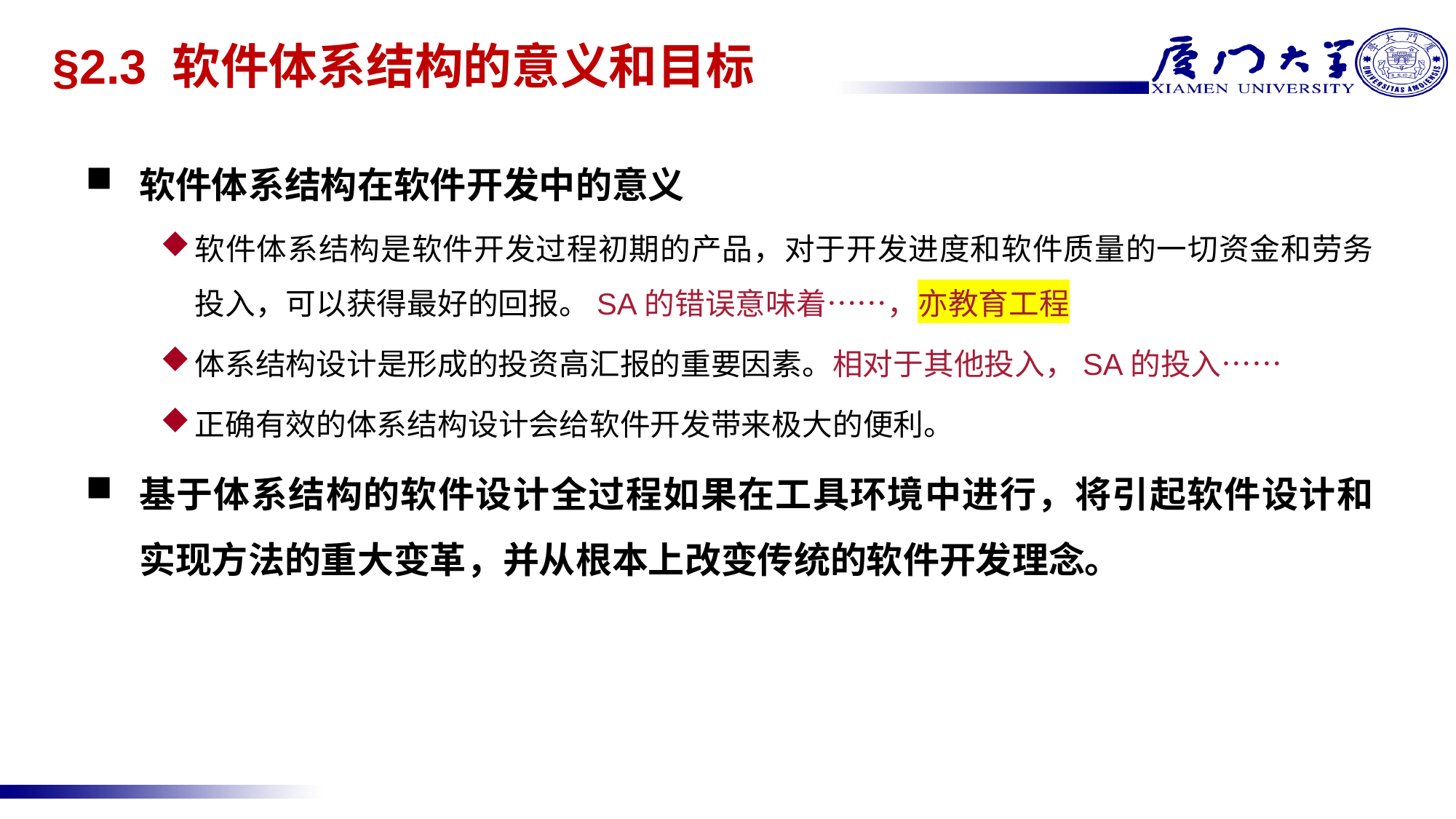

# §2.3 软件体系结构的意义和目标
软件体系结构在软件开发中的意义
软件体系结构是软件开发过程初期的产品，对于开发进度和软件质量的一切资金和劳务投入，可以获得最好的回报。SA的错误意味着……，亦教育工程
体系结构设计是形成的投资高汇报的重要因素。相对于其他投入，SA的投入……
正确有效的体系结构设计会给软件开发带来极大的便利。
基于体系结构的软件设计全过程如果在工具环境中进行，将引起软件设计和实现方法的重大变革，并从根本上改变传统的软件开发理念。